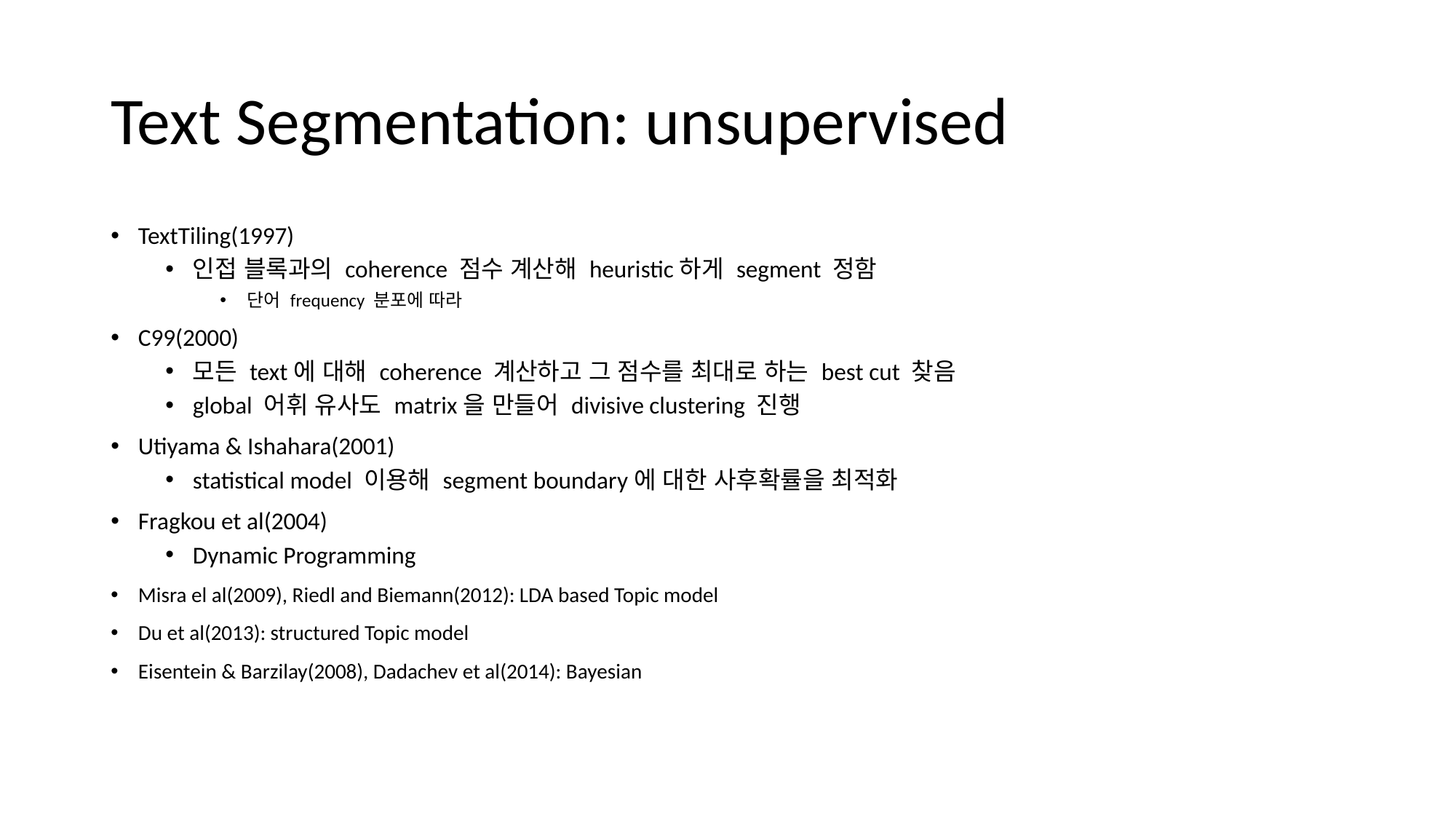

# Text Segmentation: unsupervised
TextTiling(1997)
인접 블록과의 coherence 점수 계산해 heuristic하게 segment 정함
단어 frequency 분포에 따라
C99(2000)
모든 text에 대해 coherence 계산하고 그 점수를 최대로 하는 best cut 찾음
global 어휘 유사도 matrix을 만들어 divisive clustering 진행
Utiyama & Ishahara(2001)
statistical model 이용해 segment boundary에 대한 사후확률을 최적화
Fragkou et al(2004)
Dynamic Programming
Misra el al(2009), Riedl and Biemann(2012): LDA based Topic model
Du et al(2013): structured Topic model
Eisentein & Barzilay(2008), Dadachev et al(2014): Bayesian